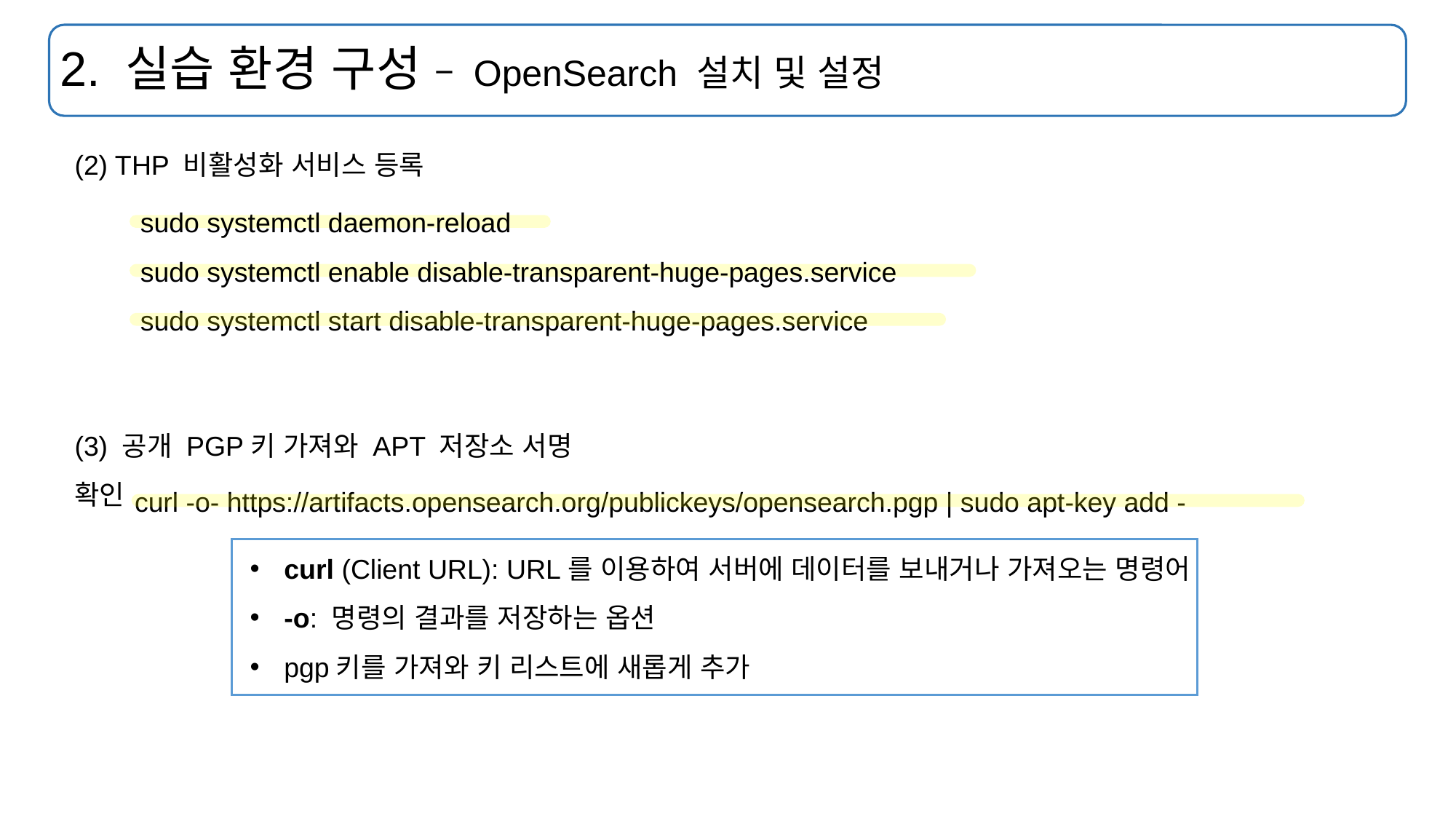

# 2. 실습 환경 구성 – OpenSearch 설치 및 설정
(2) THP 비활성화 서비스 등록
sudo systemctl daemon-reload
sudo systemctl enable disable-transparent-huge-pages.service
sudo systemctl start disable-transparent-huge-pages.service

(3) 공개 PGP키 가져와 APT 저장소 서명 확인
curl -o- https://artifacts.opensearch.org/publickeys/opensearch.pgp | sudo apt-key add -

curl (Client URL): URL를 이용하여 서버에 데이터를 보내거나 가져오는 명령어
-o: 명령의 결과를 저장하는 옵션
pgp키를 가져와 키 리스트에 새롭게 추가